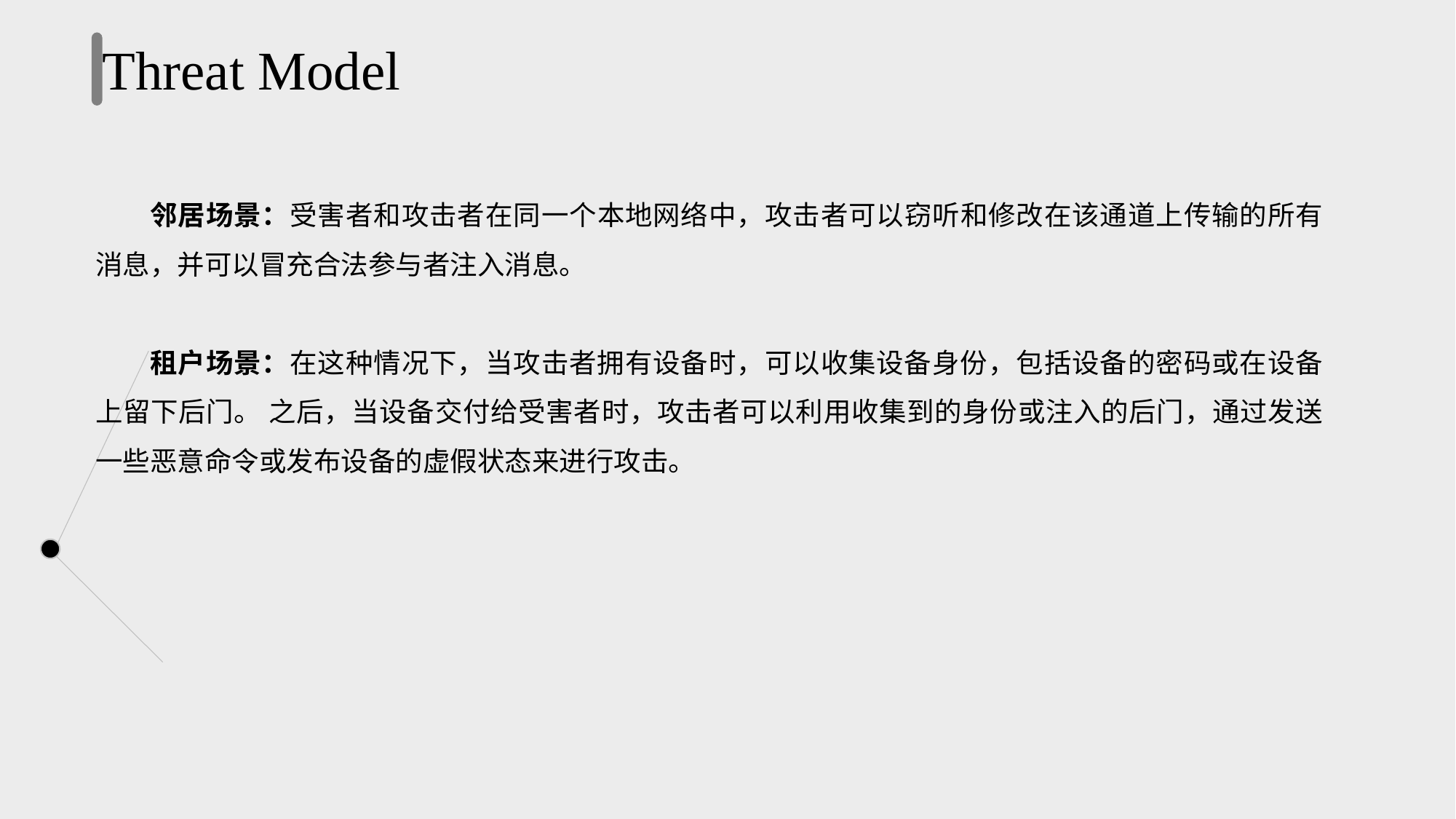

Threat Model

邻居场景：受害者和攻击者在同一个本地网络中，攻击者可以窃听和修改在该通道上传输的所有消息，并可以冒充合法参与者注入消息。

租户场景：在这种情况下，当攻击者拥有设备时，可以收集设备身份，包括设备的密码或在设备上留下后门。 之后，当设备交付给受害者时，攻击者可以利用收集到的身份或注入的后门，通过发送一些恶意命令或发布设备的虚假状态来进行攻击。